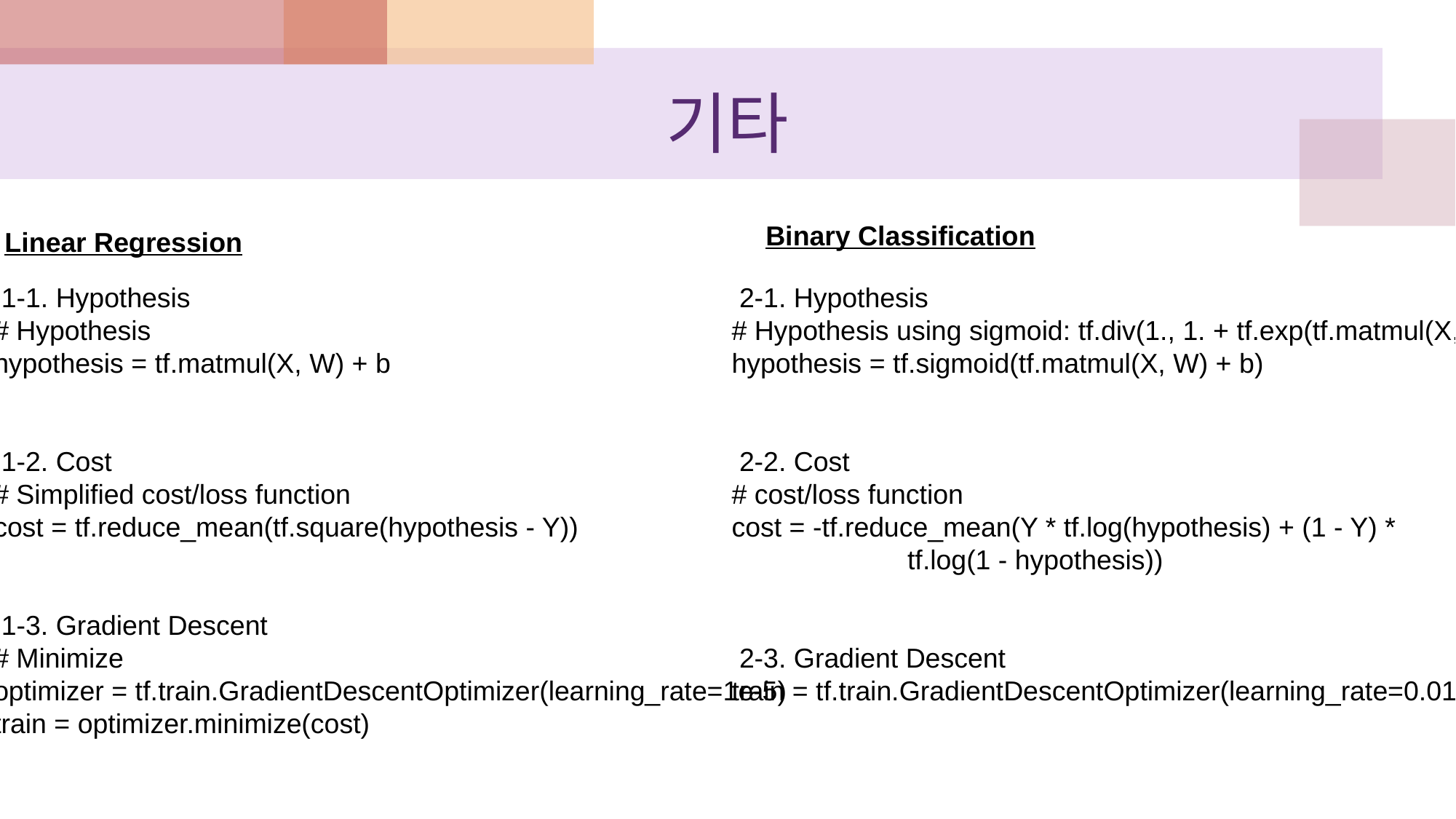

# 기타
Binary Classification
Linear Regression
 1-1. Hypothesis
# Hypothesis
hypothesis = tf.matmul(X, W) + b

 1-2. Cost
# Simplified cost/loss function
cost = tf.reduce_mean(tf.square(hypothesis - Y))

 1-3. Gradient Descent
# Minimize
optimizer = tf.train.GradientDescentOptimizer(learning_rate=1e-5)
train = optimizer.minimize(cost)

 2-1. Hypothesis
# Hypothesis using sigmoid: tf.div(1., 1. + tf.exp(tf.matmul(X, W)))
hypothesis = tf.sigmoid(tf.matmul(X, W) + b)

 2-2. Cost
# cost/loss function
cost = -tf.reduce_mean(Y * tf.log(hypothesis) + (1 - Y) *
                       tf.log(1 - hypothesis))

 2-3. Gradient Descent
train = tf.train.GradientDescentOptimizer(learning_rate=0.01).minimize(cost)